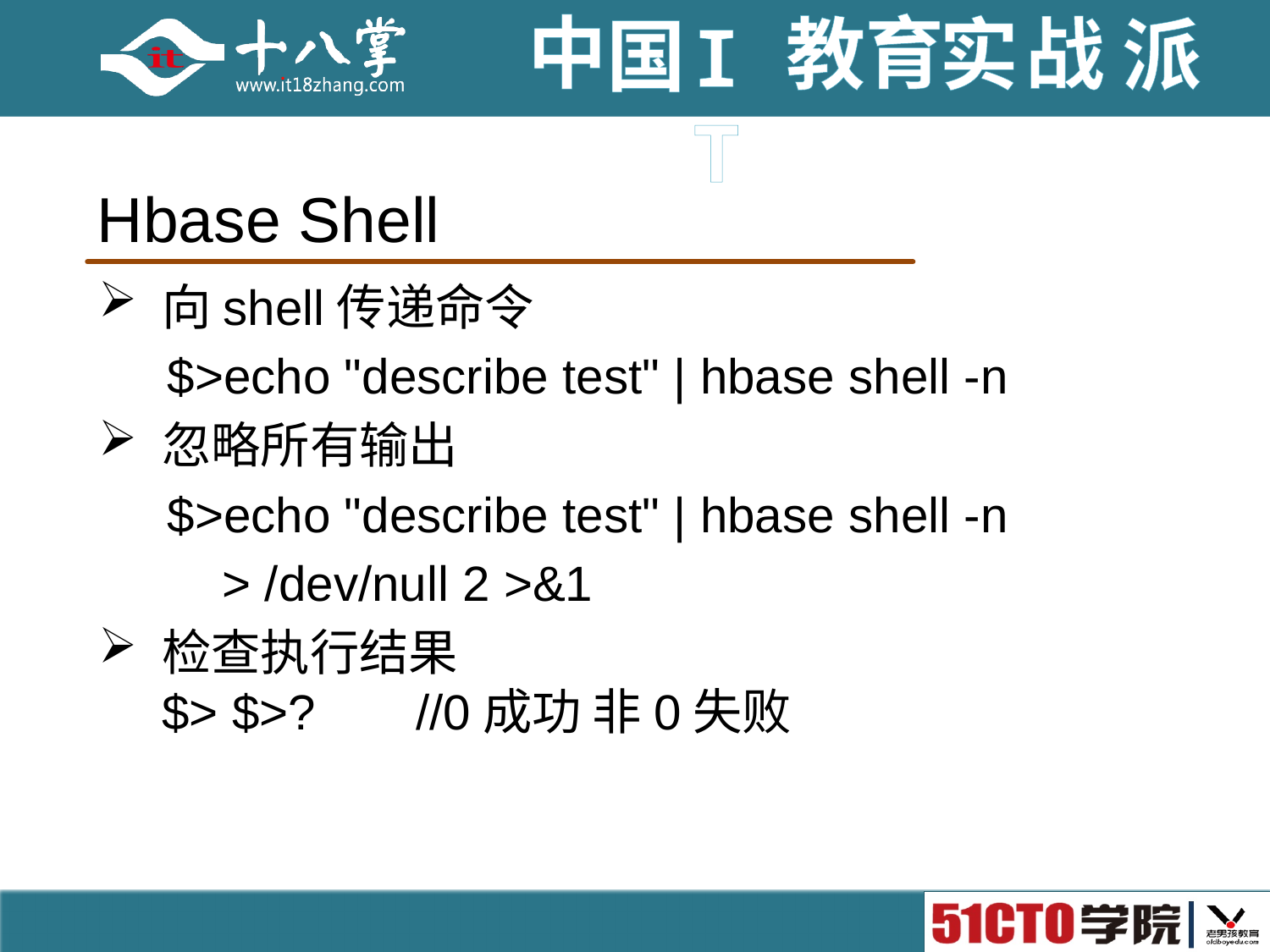

# Hbase Shell
向shell传递命令
     $>echo "describe test" | hbase shell -n
忽略所有输出
     $>echo "describe test" | hbase shell -n
         > /dev/null 2 >&1
检查执行结果
$> $>?	//0成功 非0失败